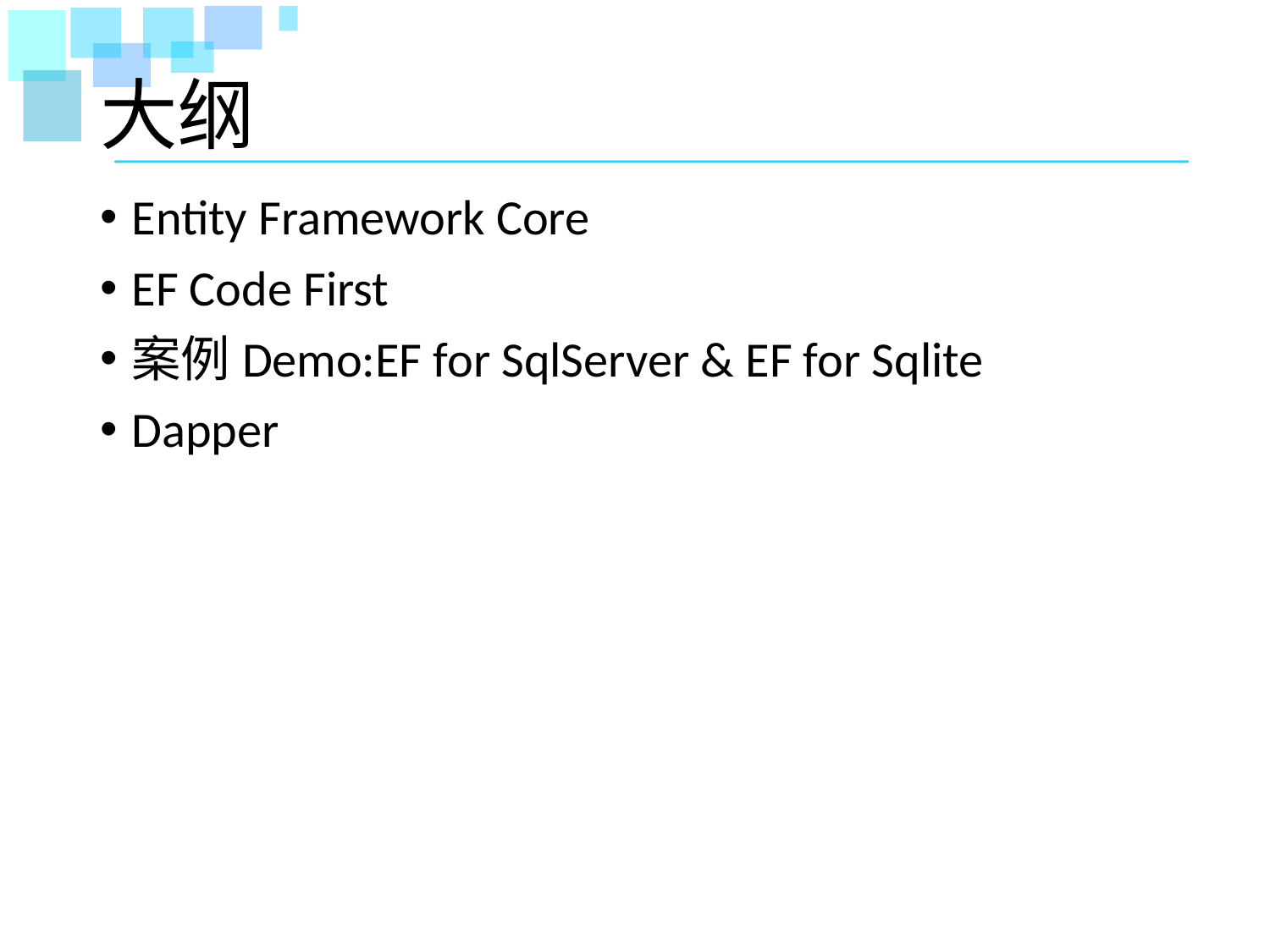

# 大纲
Entity Framework Core
EF Code First
案例Demo:EF for SqlServer & EF for Sqlite
Dapper